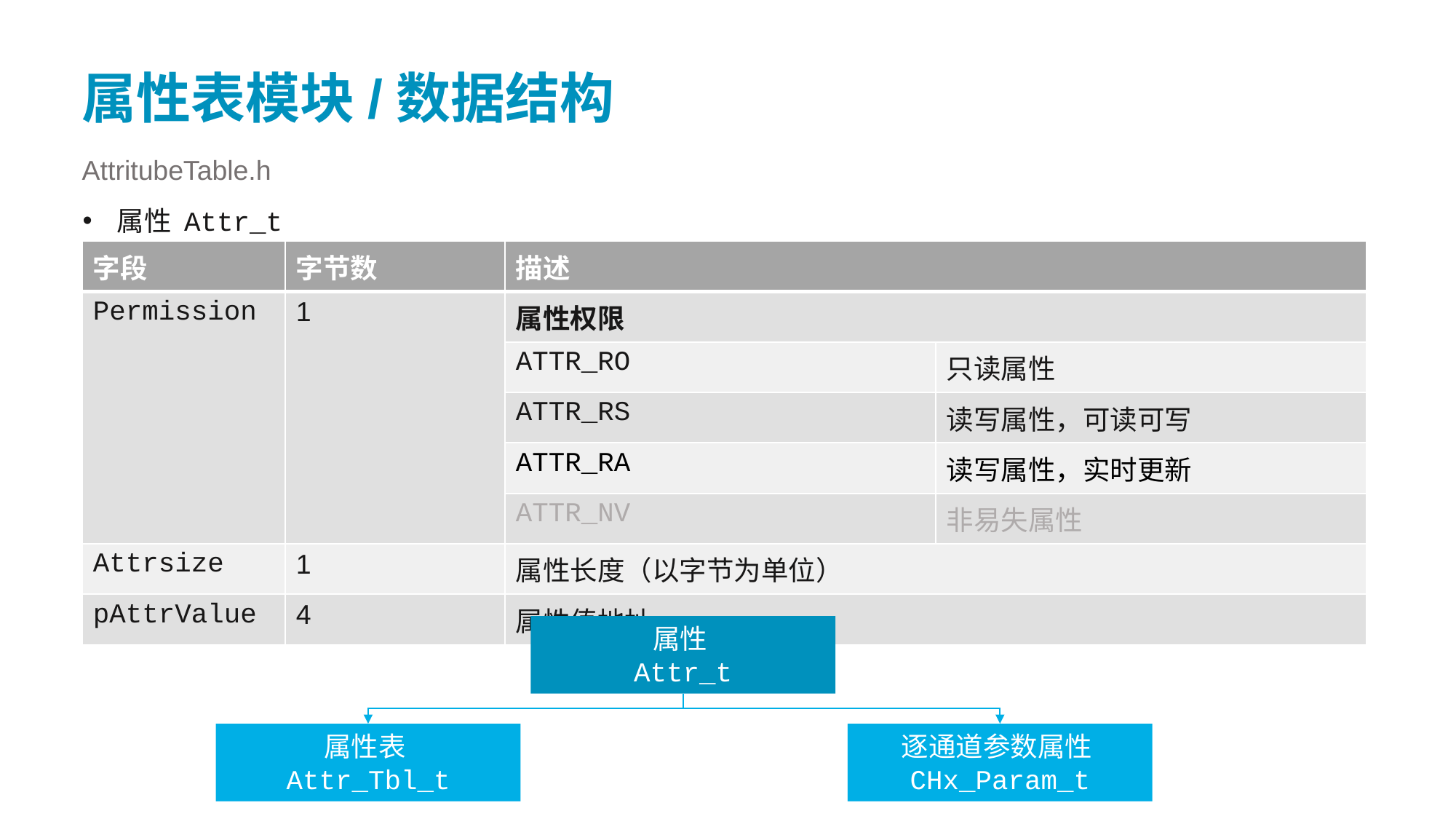

# 属性表模块/数据结构
AttritubeTable.h
属性 Attr_t
| 字段 | 字节数 | 描述 |  |
| --- | --- | --- | --- |
| Permission | 1 | 属性权限 |  |
|  |  | ATTR\_RO | 只读属性 |
|  |  | ATTR\_RS | 读写属性，可读可写 |
|  |  | ATTR\_RA | 读写属性，实时更新 |
|  |  | ATTR\_NV | 非易失属性 |
| Attrsize | 1 | 属性长度（以字节为单位） |  |
| pAttrValue | 4 | 属性值地址 |  |
属性
Attr_t
属性表
Attr_Tbl_t
逐通道参数属性CHx_Param_t